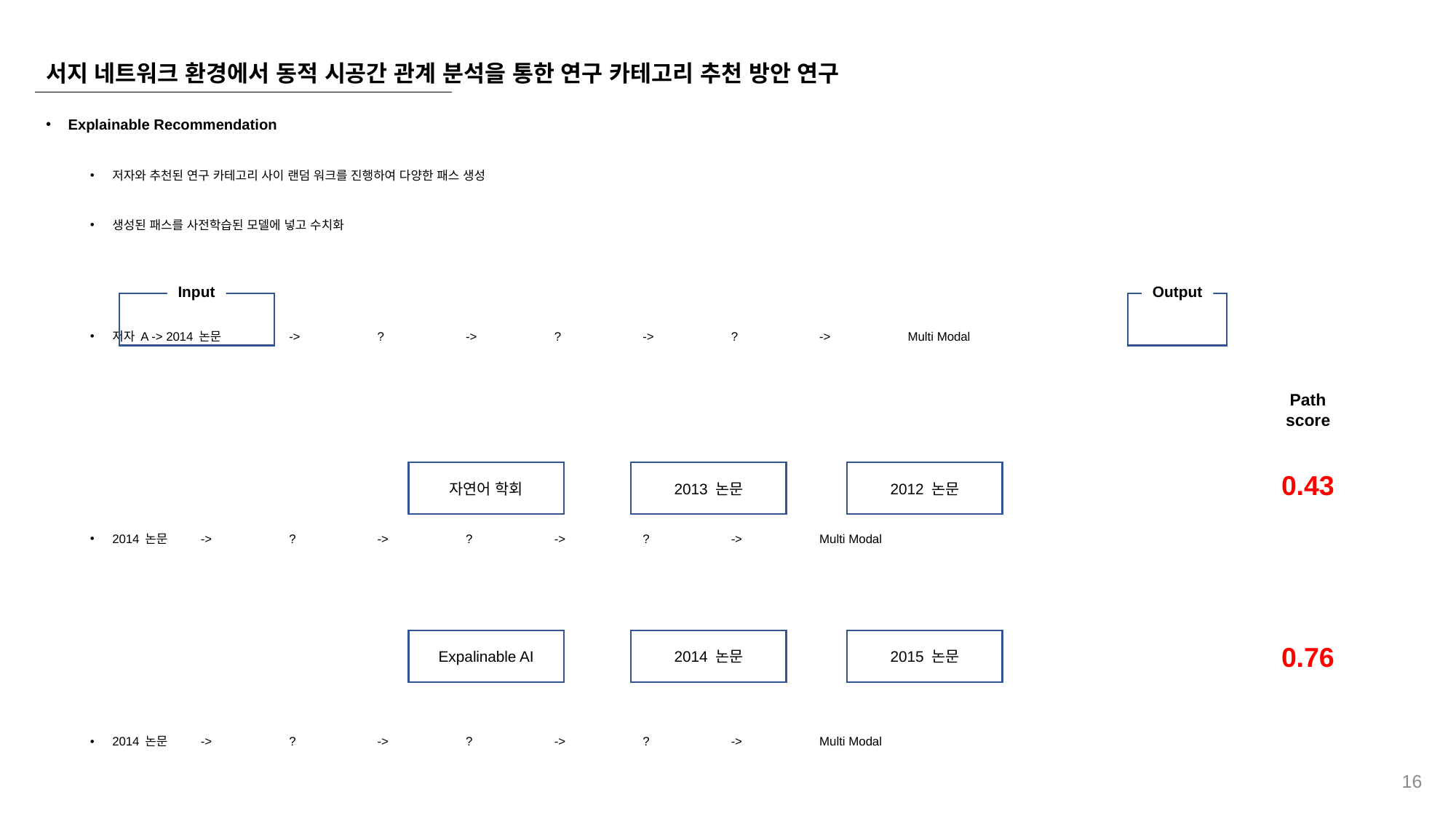

# 서지 네트워크 환경에서 동적 시공간 관계 분석을 통한 연구 카테고리 추천 방안 연구
Explainable Recommendation

저자와 추천된 연구 카테고리 사이 랜덤 워크를 진행하여 다양한 패스 생성

생성된 패스를 사전학습된 모델에 넣고 수치화

저자 A -> 2014 논문	->	?	->	?	->	?	->	Multi Modal

2014 논문		->	?	->	?	->	?	->	Multi Modal

2014 논문		->	?	->	?	->	?	->	Multi Modal

Output
Input

Path
score
자연어 학회
2013 논문
2012 논문
0.43
Expalinable AI
2014 논문
2015 논문
0.76
16